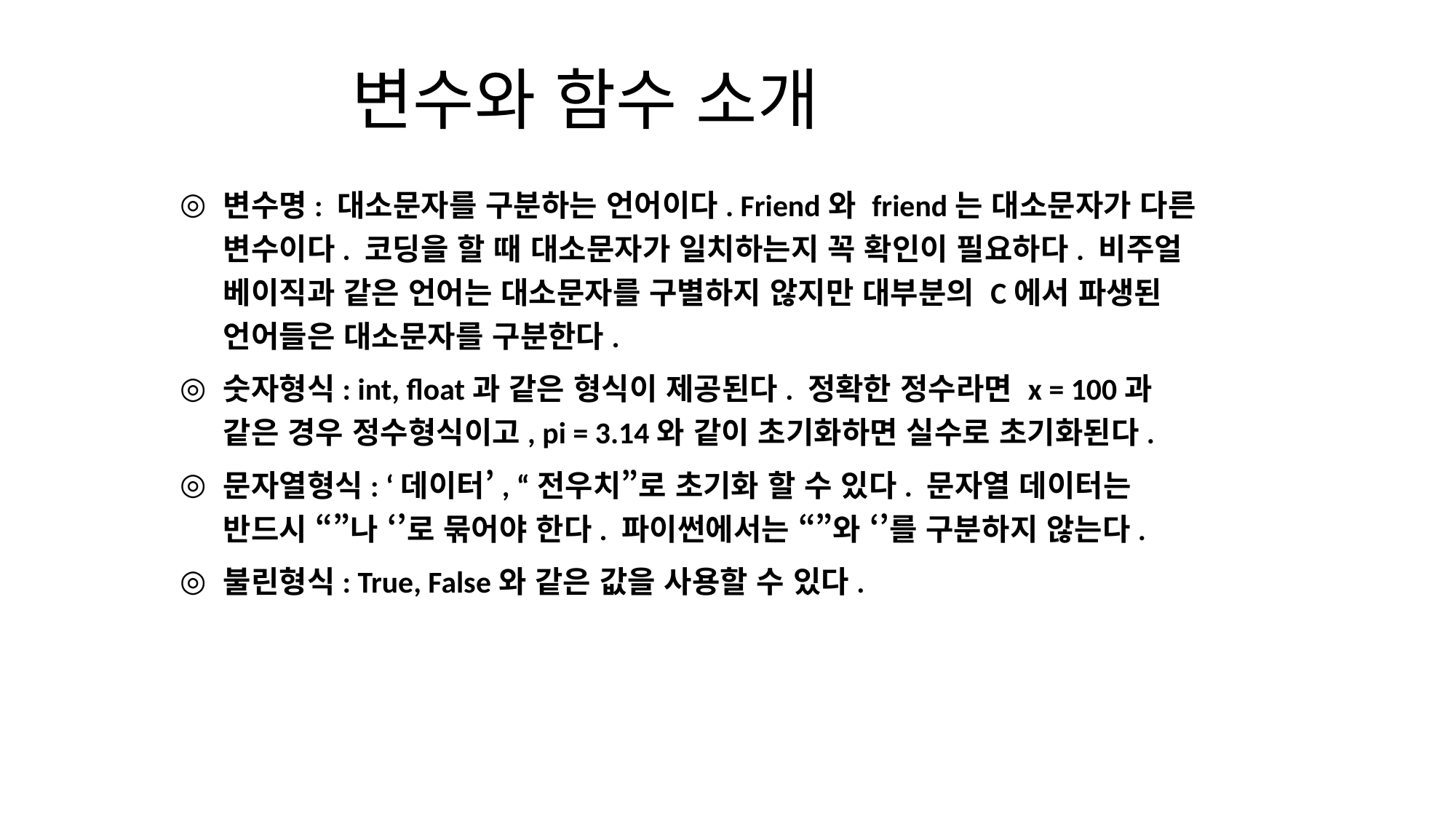

변수와 함수 소개
변수명: 대소문자를 구분하는 언어이다. Friend와 friend는 대소문자가 다른 변수이다. 코딩을 할 때 대소문자가 일치하는지 꼭 확인이 필요하다. 비주얼 베이직과 같은 언어는 대소문자를 구별하지 않지만 대부분의 C에서 파생된 언어들은 대소문자를 구분한다.
숫자형식: int, float과 같은 형식이 제공된다. 정확한 정수라면 x = 100과 같은 경우 정수형식이고, pi = 3.14와 같이 초기화하면 실수로 초기화된다.
문자열형식: ‘데이터’, “전우치”로 초기화 할 수 있다. 문자열 데이터는 반드시 “”나 ‘’로 묶어야 한다. 파이썬에서는 “”와 ‘’를 구분하지 않는다.
불린형식: True, False와 같은 값을 사용할 수 있다.